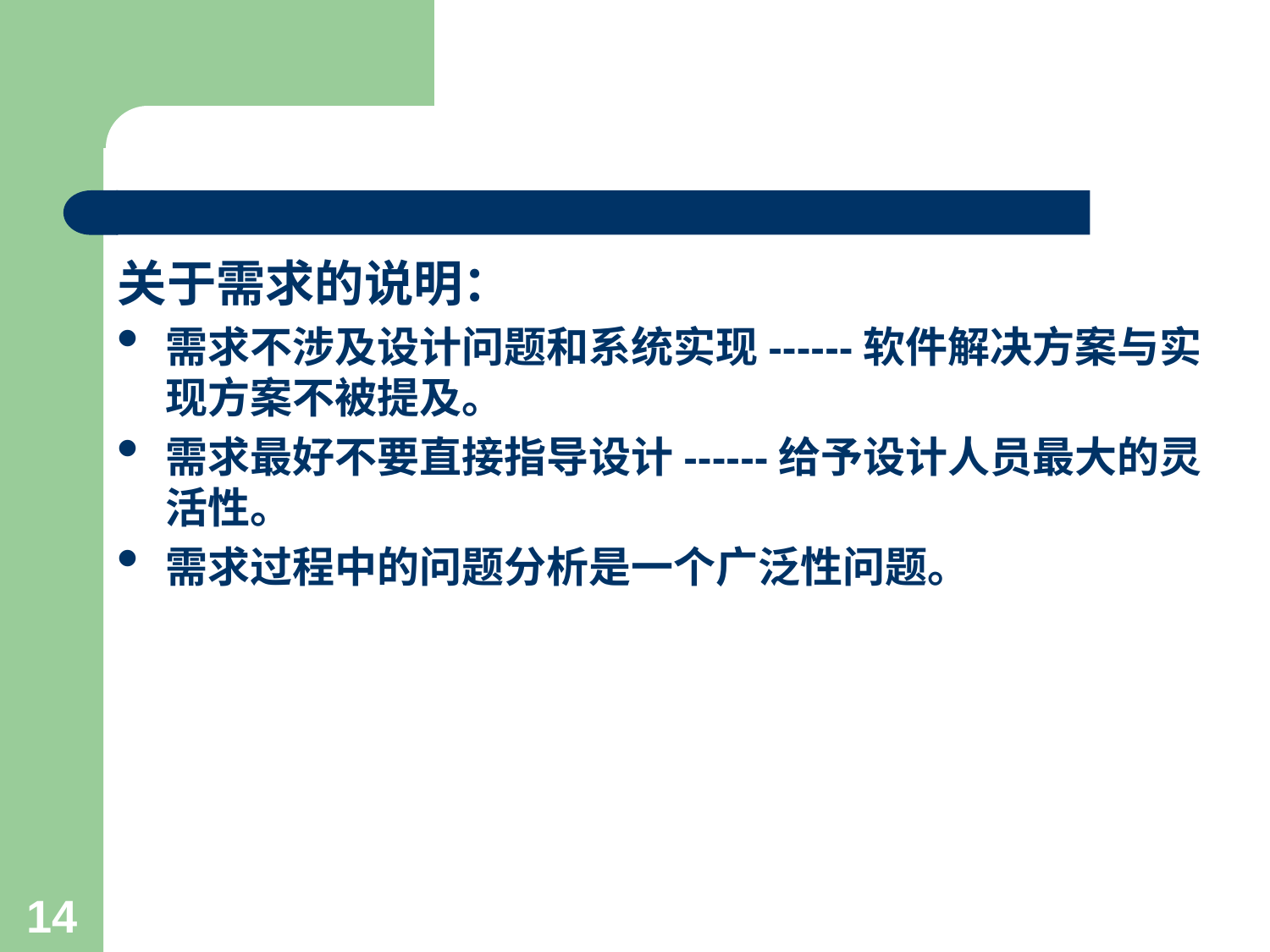

#
关于需求的说明：
需求不涉及设计问题和系统实现------软件解决方案与实现方案不被提及。
需求最好不要直接指导设计------给予设计人员最大的灵活性。
需求过程中的问题分析是一个广泛性问题。
14